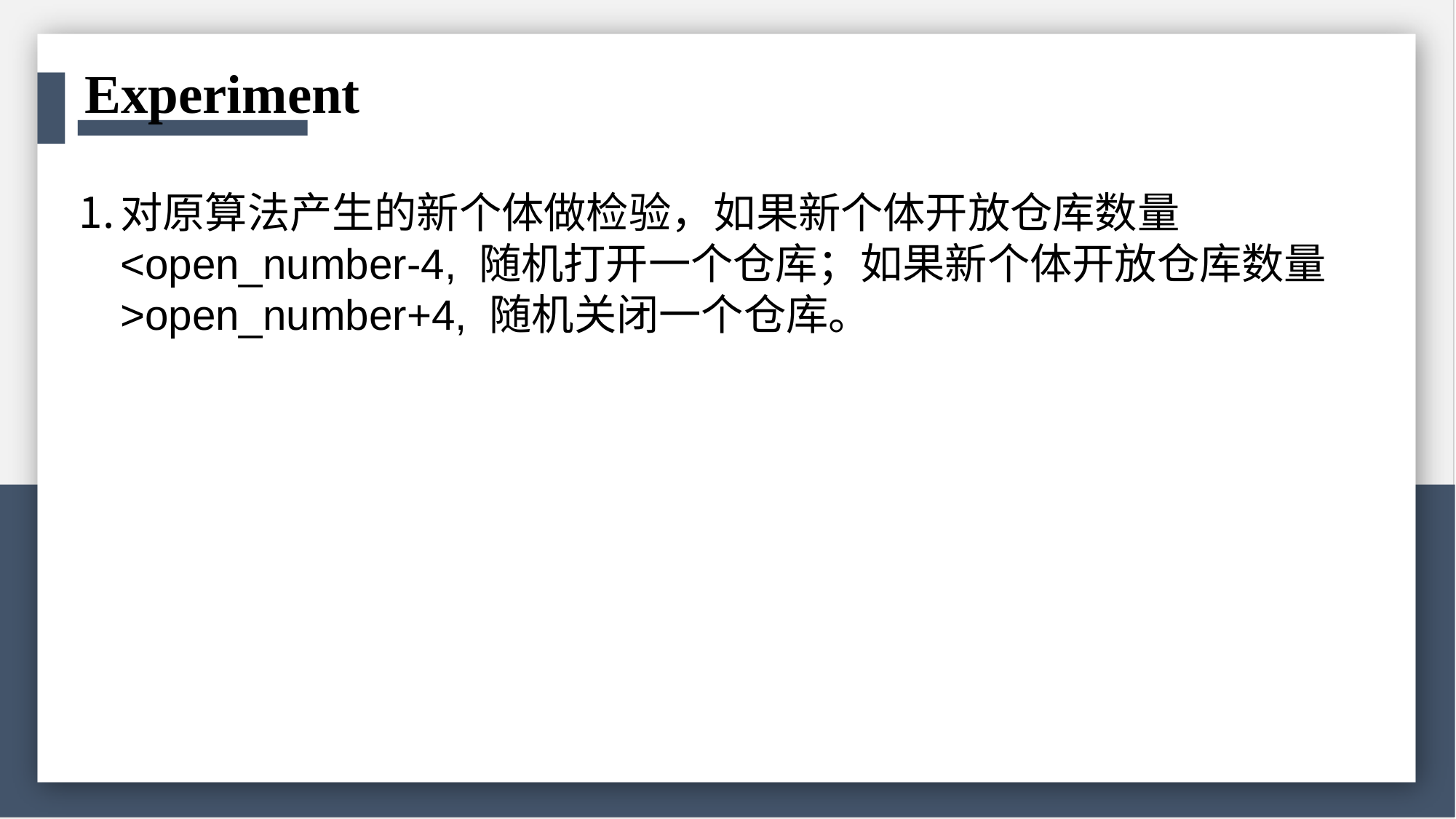

Experiment
对原算法产生的新个体做检验，如果新个体开放仓库数量<open_number-4, 随机打开一个仓库；如果新个体开放仓库数量>open_number+4, 随机关闭一个仓库。